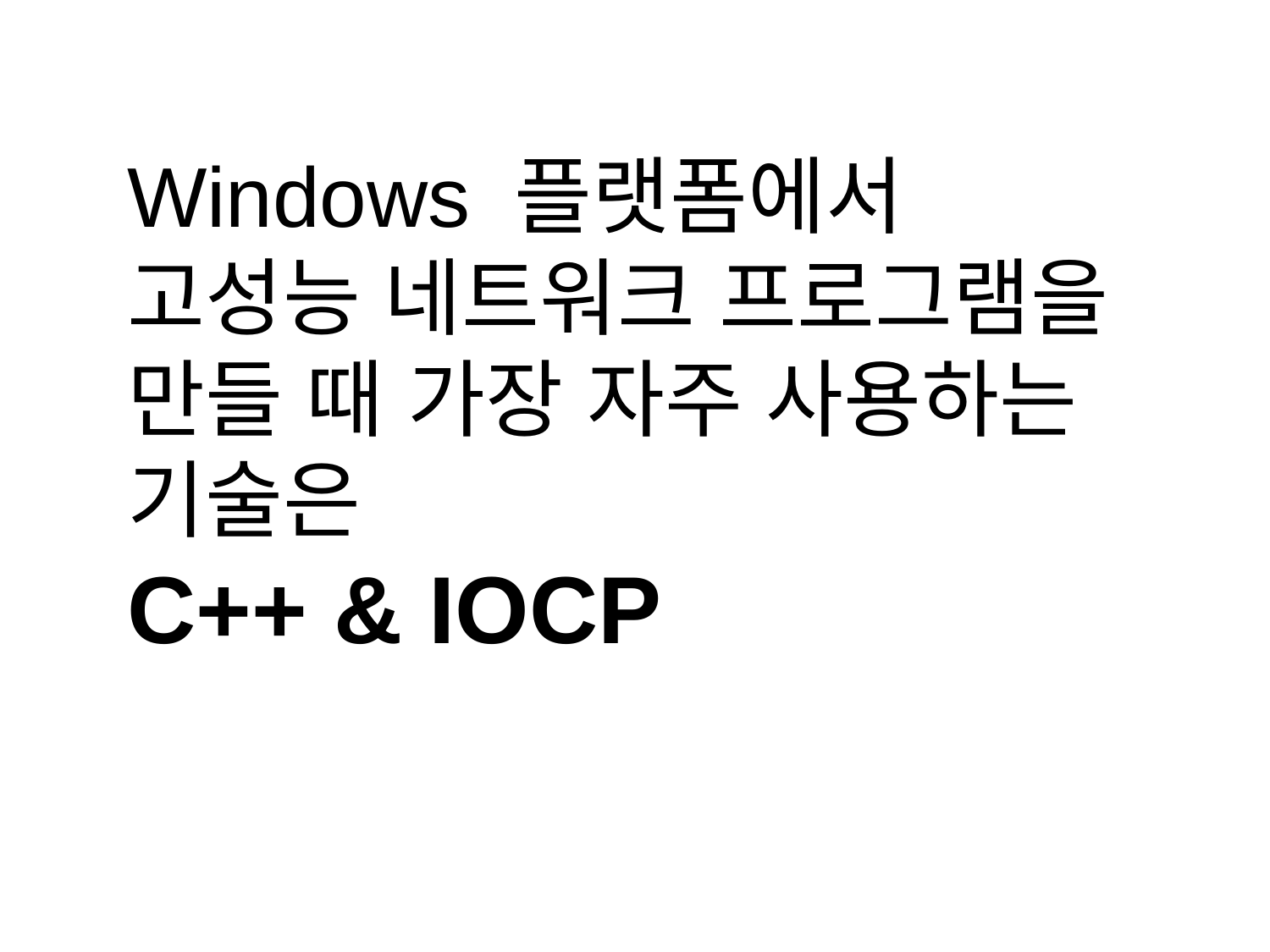

Windows 플랫폼에서 고성능 네트워크 프로그램을 만들 때 가장 자주 사용하는 기술은
C++ & IOCP